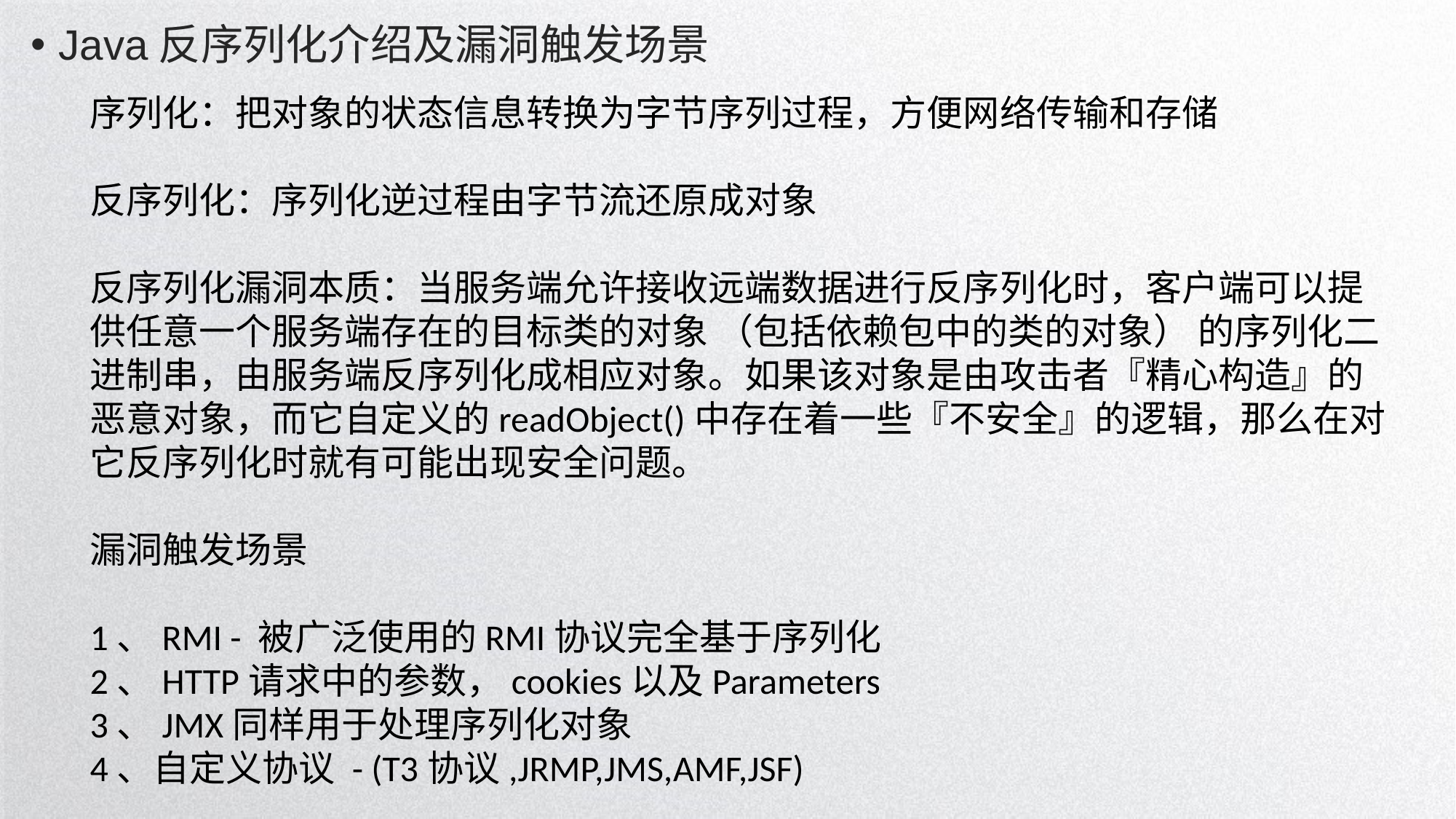

Java反序列化介绍及漏洞触发场景
序列化：把对象的状态信息转换为字节序列过程，方便网络传输和存储

反序列化：序列化逆过程由字节流还原成对象

反序列化漏洞本质：当服务端允许接收远端数据进行反序列化时，客户端可以提供任意一个服务端存在的目标类的对象 （包括依赖包中的类的对象） 的序列化二进制串，由服务端反序列化成相应对象。如果该对象是由攻击者『精心构造』的恶意对象，而它自定义的readObject()中存在着一些『不安全』的逻辑，那么在对它反序列化时就有可能出现安全问题。

漏洞触发场景

1、RMI - 被广泛使用的RMI协议完全基于序列化
2、HTTP请求中的参数，cookies以及Parameters
3、JMX同样用于处理序列化对象
4、自定义协议 - (T3协议,JRMP,JMS,AMF,JSF)